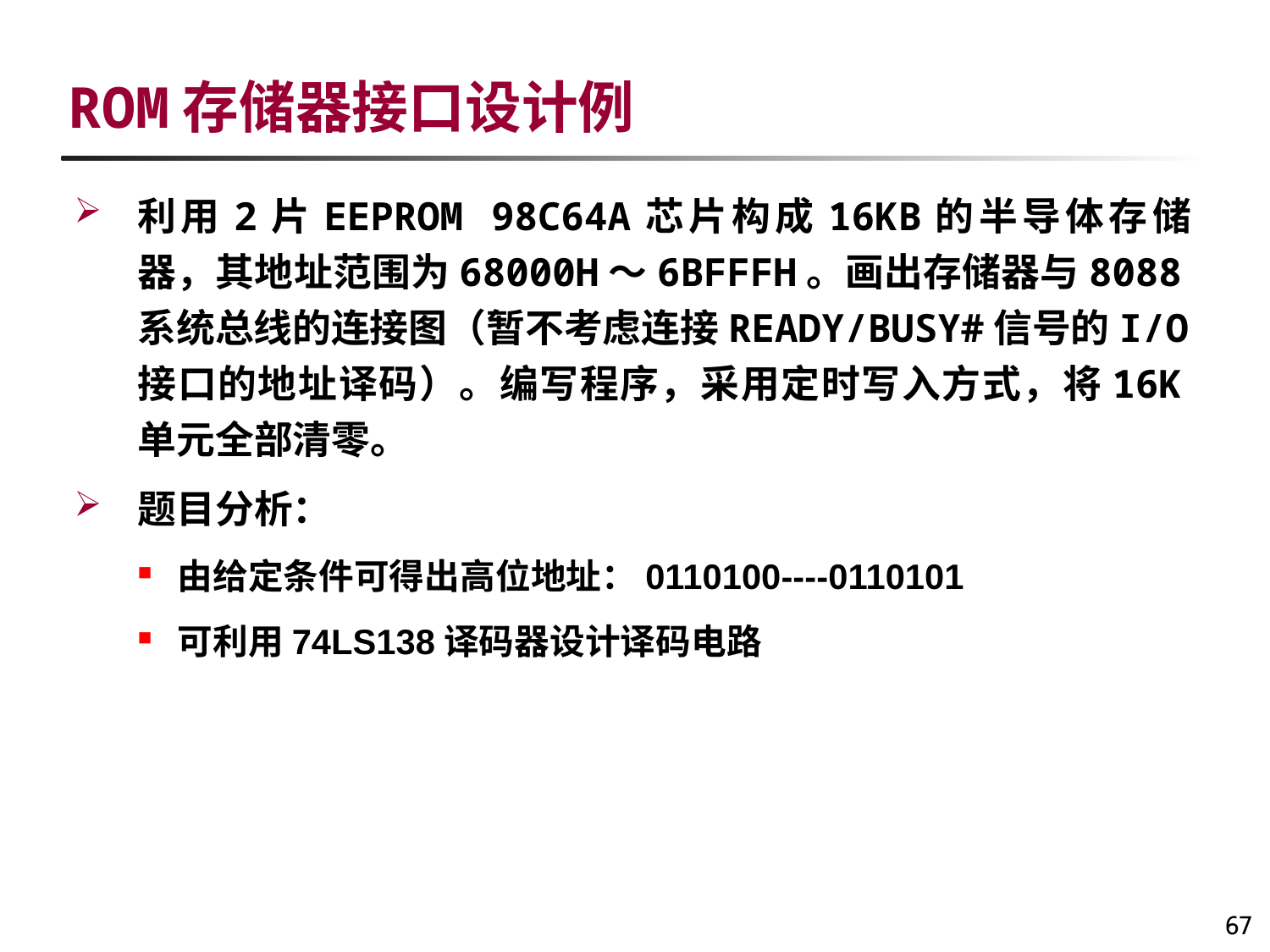

# ROM存储器接口设计例
利用2片EEPROM 98C64A芯片构成16KB的半导体存储器，其地址范围为68000H～6BFFFH。画出存储器与8088系统总线的连接图（暂不考虑连接READY/BUSY#信号的I/O接口的地址译码）。编写程序，采用定时写入方式，将16K单元全部清零。
题目分析：
由给定条件可得出高位地址：0110100----0110101
可利用74LS138译码器设计译码电路
67